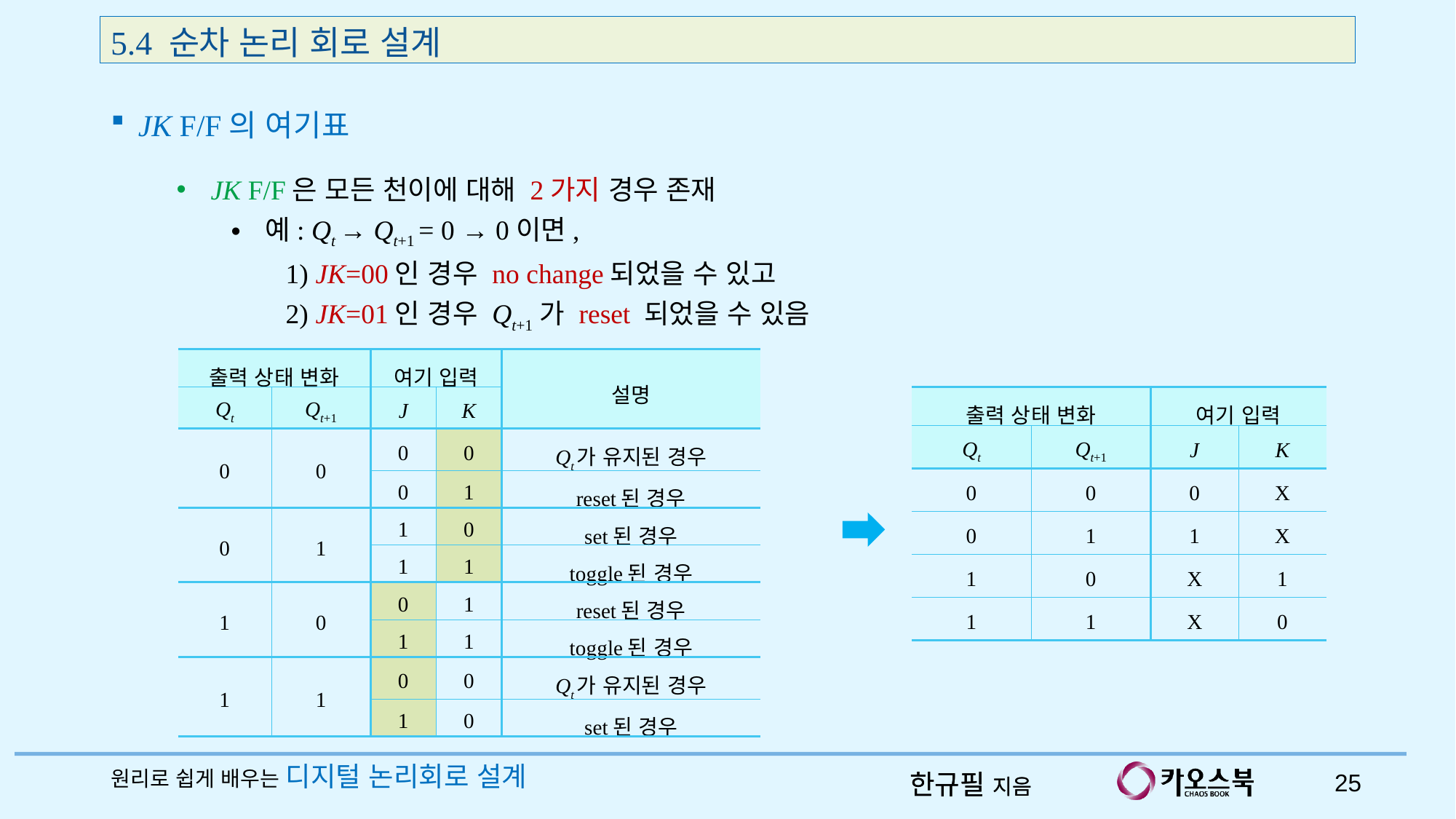

5.4 순차 논리 회로 설계
JK F/F의 여기표
JK F/F은 모든 천이에 대해 2가지 경우 존재
예: Qt → Qt+1 = 0 → 0이면,
1) JK=00인 경우 no change되었을 수 있고
2) JK=01인 경우 Qt+1가 reset 되었을 수 있음
| 출력 상태 변화 |  | 여기 입력 |  | 설명 |
| --- | --- | --- | --- | --- |
| Qt | Qt+1 | J | K |  |
| 0 | 0 | 0 | 0 | Qt가 유지된 경우 |
|  |  | 0 | 1 | reset된 경우 |
| 0 | 1 | 1 | 0 | set된 경우 |
|  |  | 1 | 1 | toggle된 경우 |
| 1 | 0 | 0 | 1 | reset된 경우 |
|  |  | 1 | 1 | toggle된 경우 |
| 1 | 1 | 0 | 0 | Qt가 유지된 경우 |
|  |  | 1 | 0 | set된 경우 |
| 출력 상태 변화 |  | 여기 입력 |  |
| --- | --- | --- | --- |
| Qt | Qt+1 | J | K |
| 0 | 0 | 0 | X |
| 0 | 1 | 1 | X |
| 1 | 0 | X | 1 |
| 1 | 1 | X | 0 |

원리로 쉽게 배우는 디지털 논리회로 설계
25